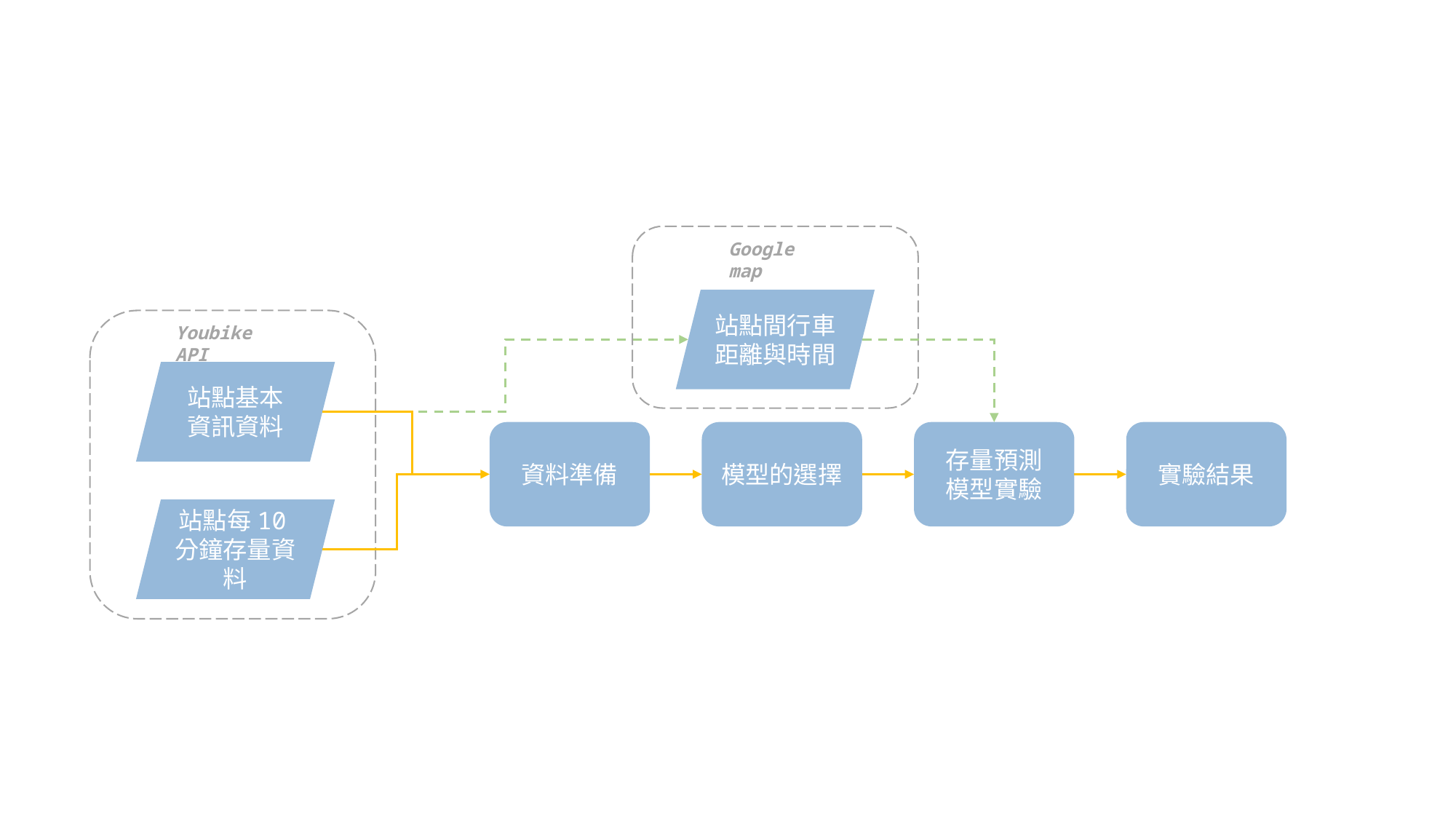

Google map
站點間行車距離與時間

Youbike API
站點基本
資訊資料
資料準備
模型的選擇
存量預測
模型實驗
實驗結果
站點每10分鐘存量資料